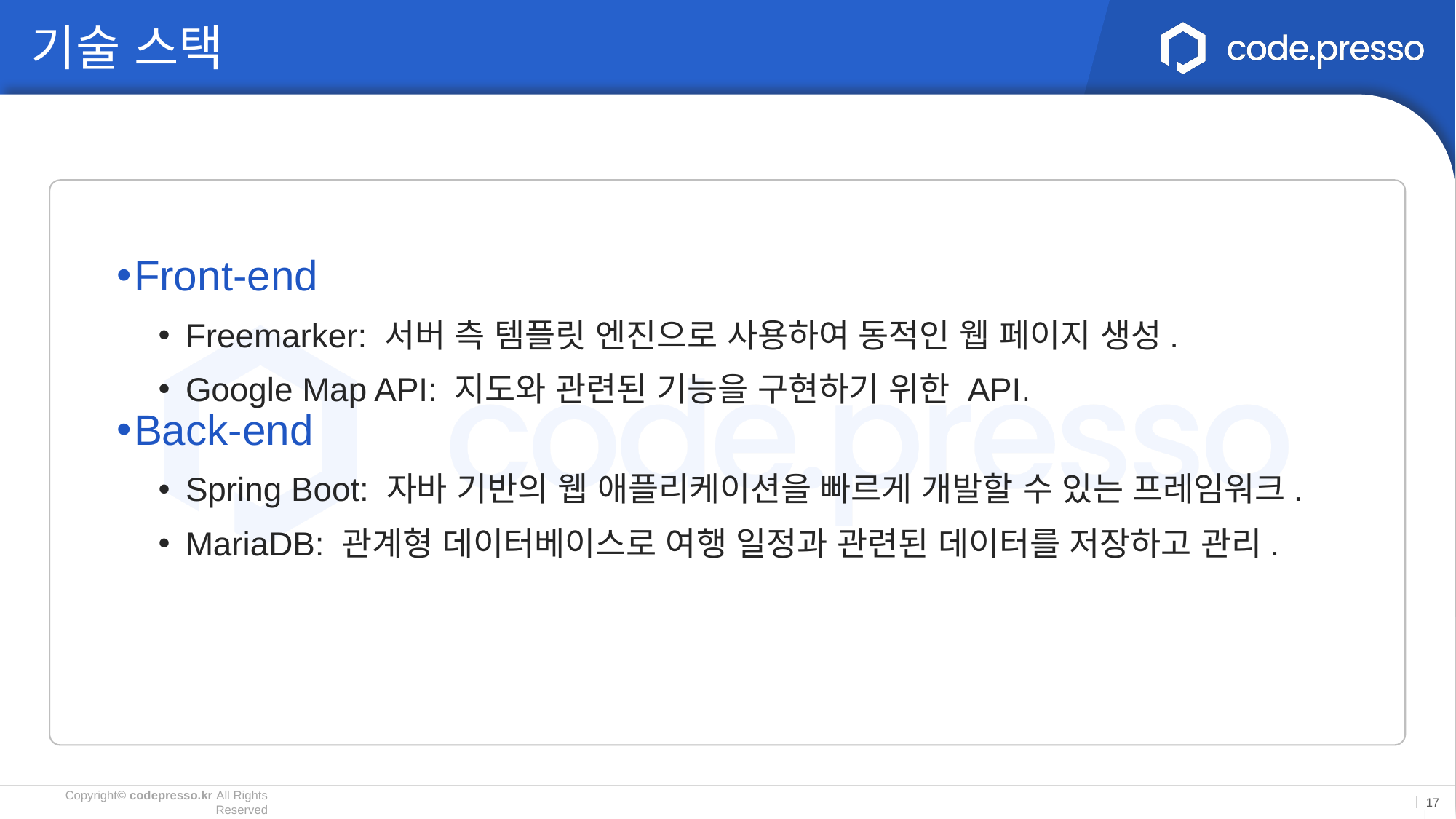

기술 스택

Front-end
Freemarker: 서버 측 템플릿 엔진으로 사용하여 동적인 웹 페이지 생성.
Google Map API: 지도와 관련된 기능을 구현하기 위한 API.
Back-end
Spring Boot: 자바 기반의 웹 애플리케이션을 빠르게 개발할 수 있는 프레임워크.
MariaDB: 관계형 데이터베이스로 여행 일정과 관련된 데이터를 저장하고 관리.